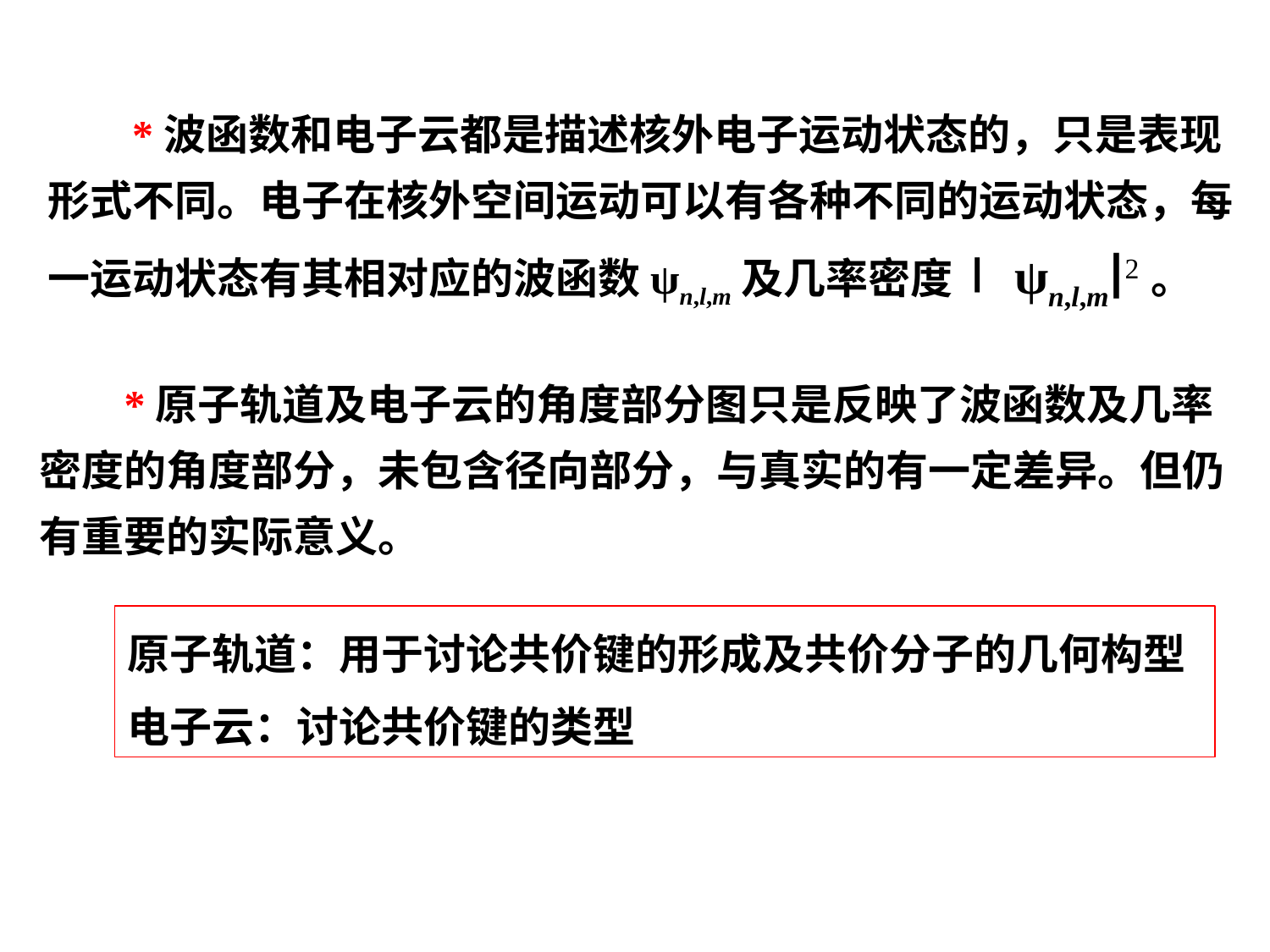

*波函数和电子云都是描述核外电子运动状态的，只是表现形式不同。电子在核外空间运动可以有各种不同的运动状态，每一运动状态有其相对应的波函数ψn,l,m及几率密度∣ψn,l,m∣2。
        *原子轨道及电子云的角度部分图只是反映了波函数及几率密度的角度部分，未包含径向部分，与真实的有一定差异。但仍有重要的实际意义。
原子轨道：用于讨论共价键的形成及共价分子的几何构型
电子云：讨论共价键的类型